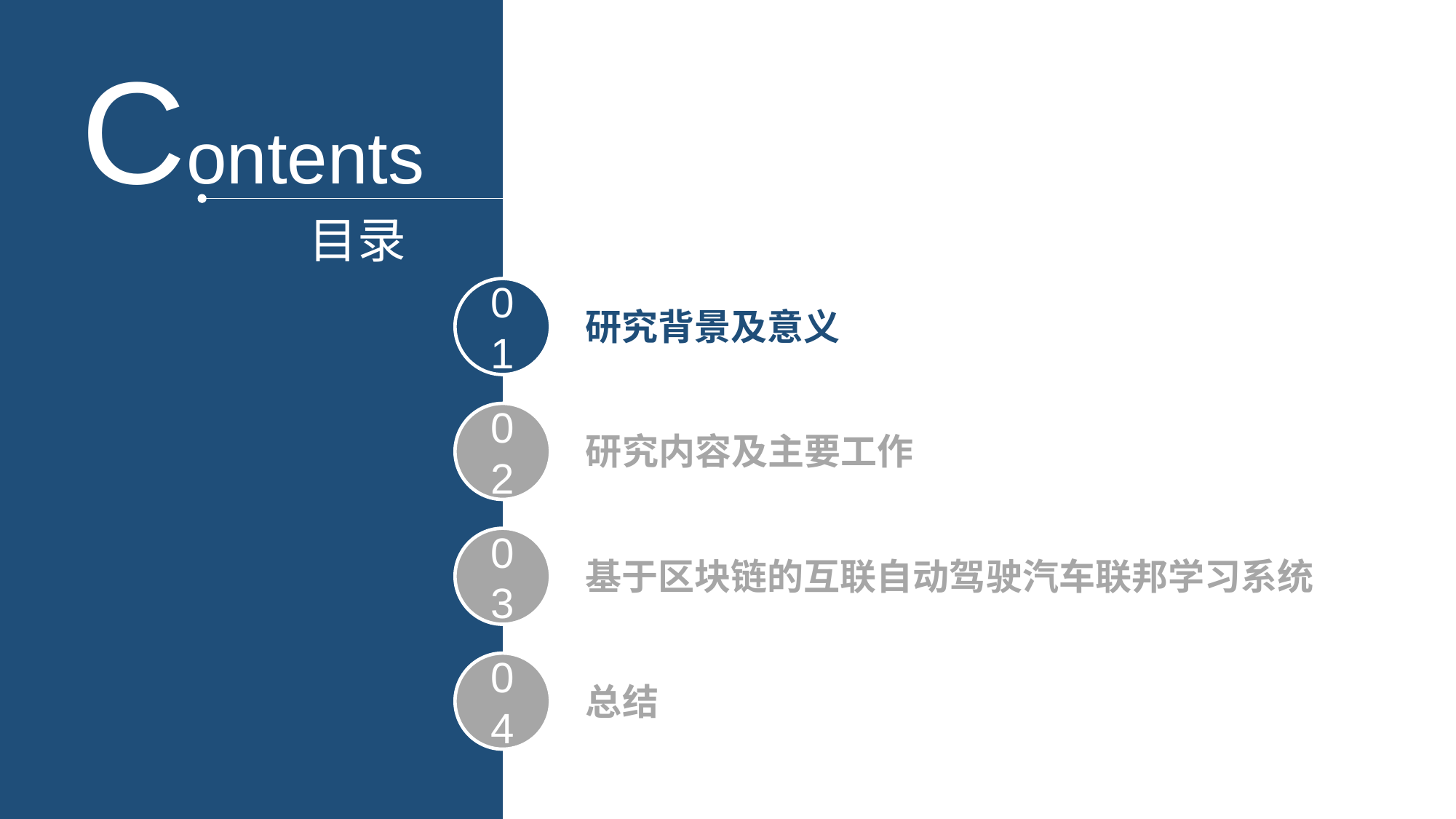

Contents
目录
01
研究背景及意义
02
研究内容及主要工作
03
基于区块链的互联自动驾驶汽车联邦学习系统
04
总结